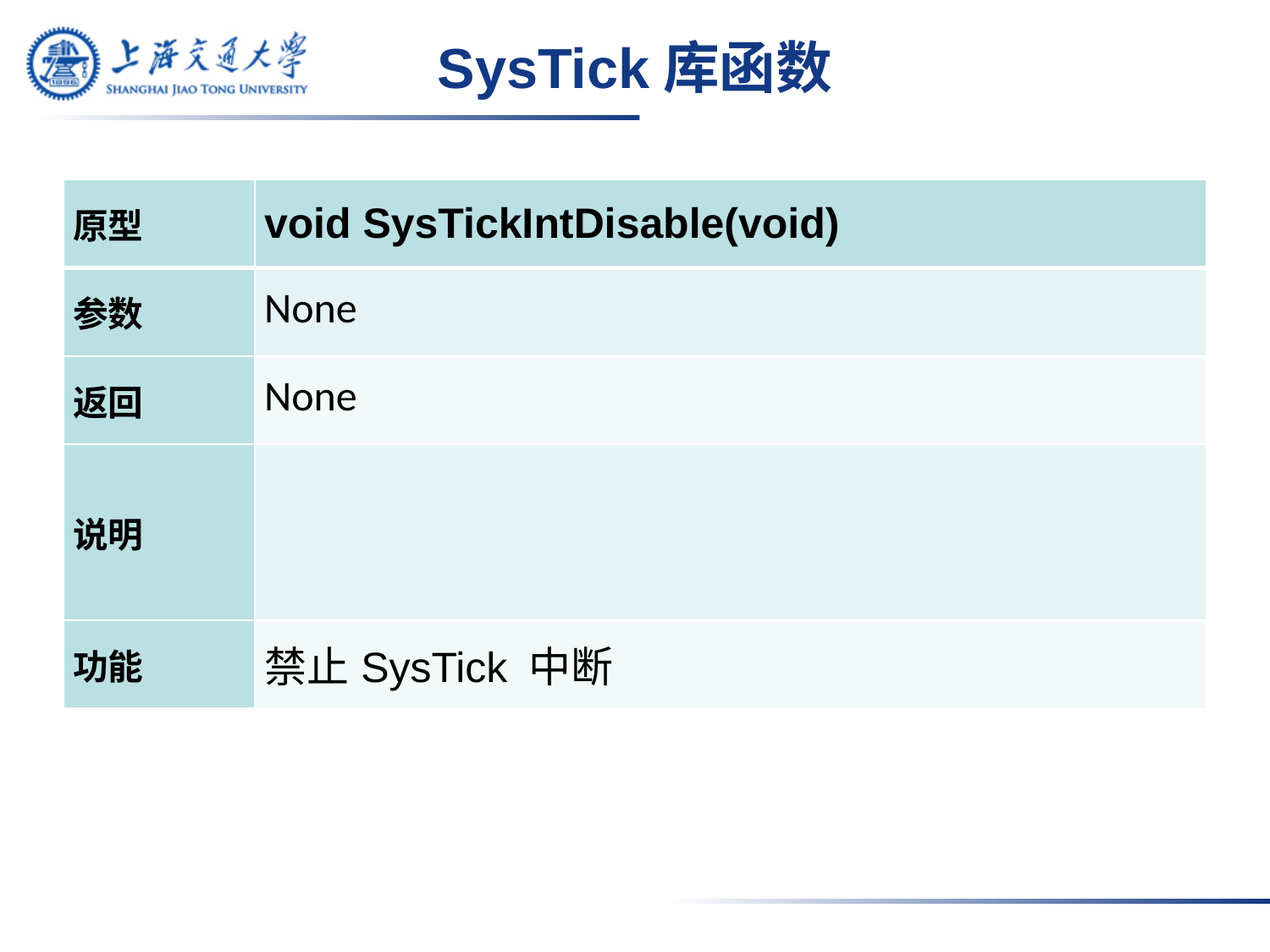

# SysTick库函数
| 原型 | void SysTickIntDisable(void) |
| --- | --- |
| 参数 | None |
| 返回 | None |
| 说明 |  |
| 功能 | 禁止SysTick 中断 |